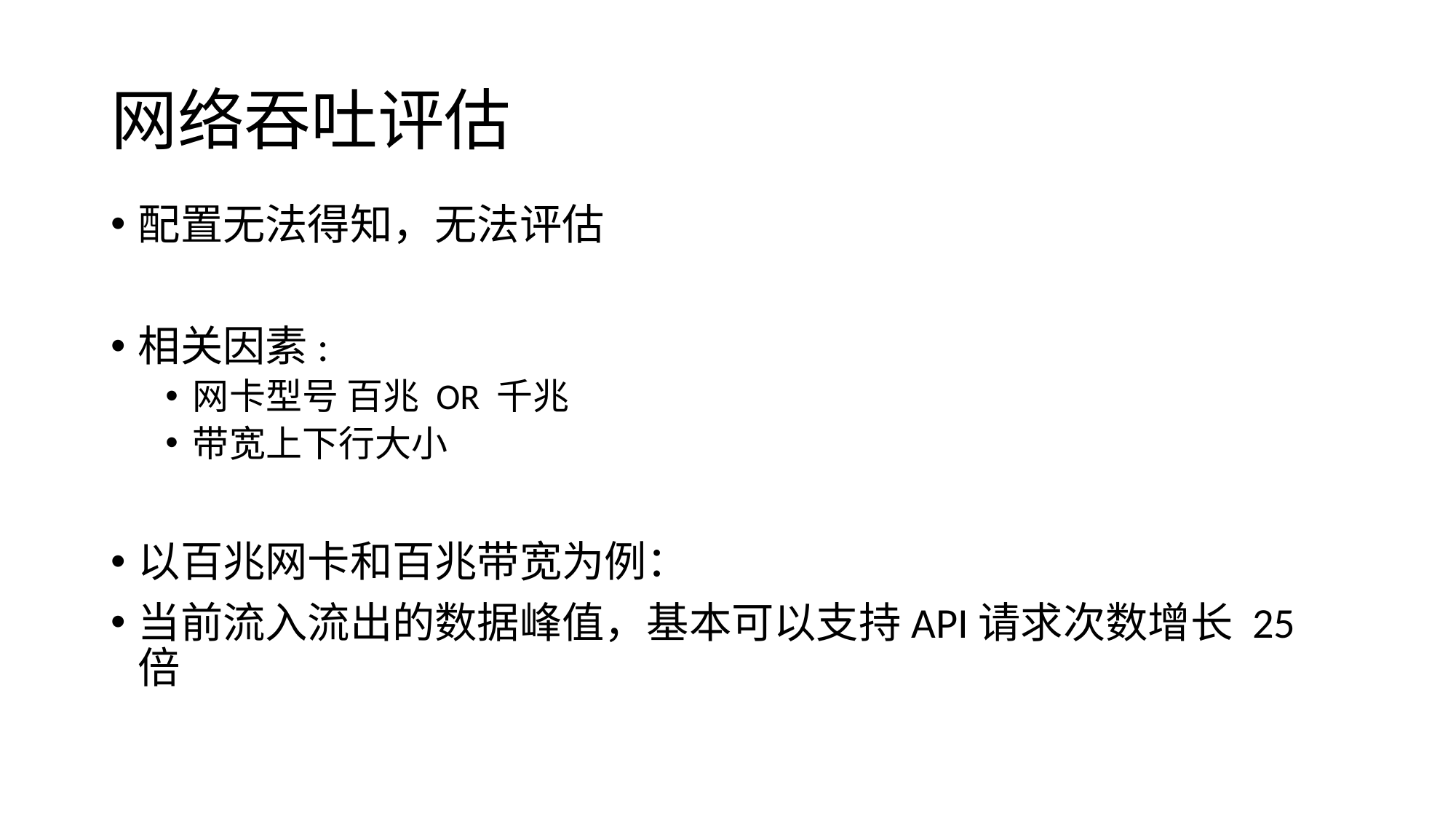

# 网络吞吐评估
配置无法得知，无法评估

相关因素:
网卡型号 百兆 OR 千兆
带宽上下行大小

以百兆网卡和百兆带宽为例：
当前流入流出的数据峰值，基本可以支持API请求次数增长 25倍